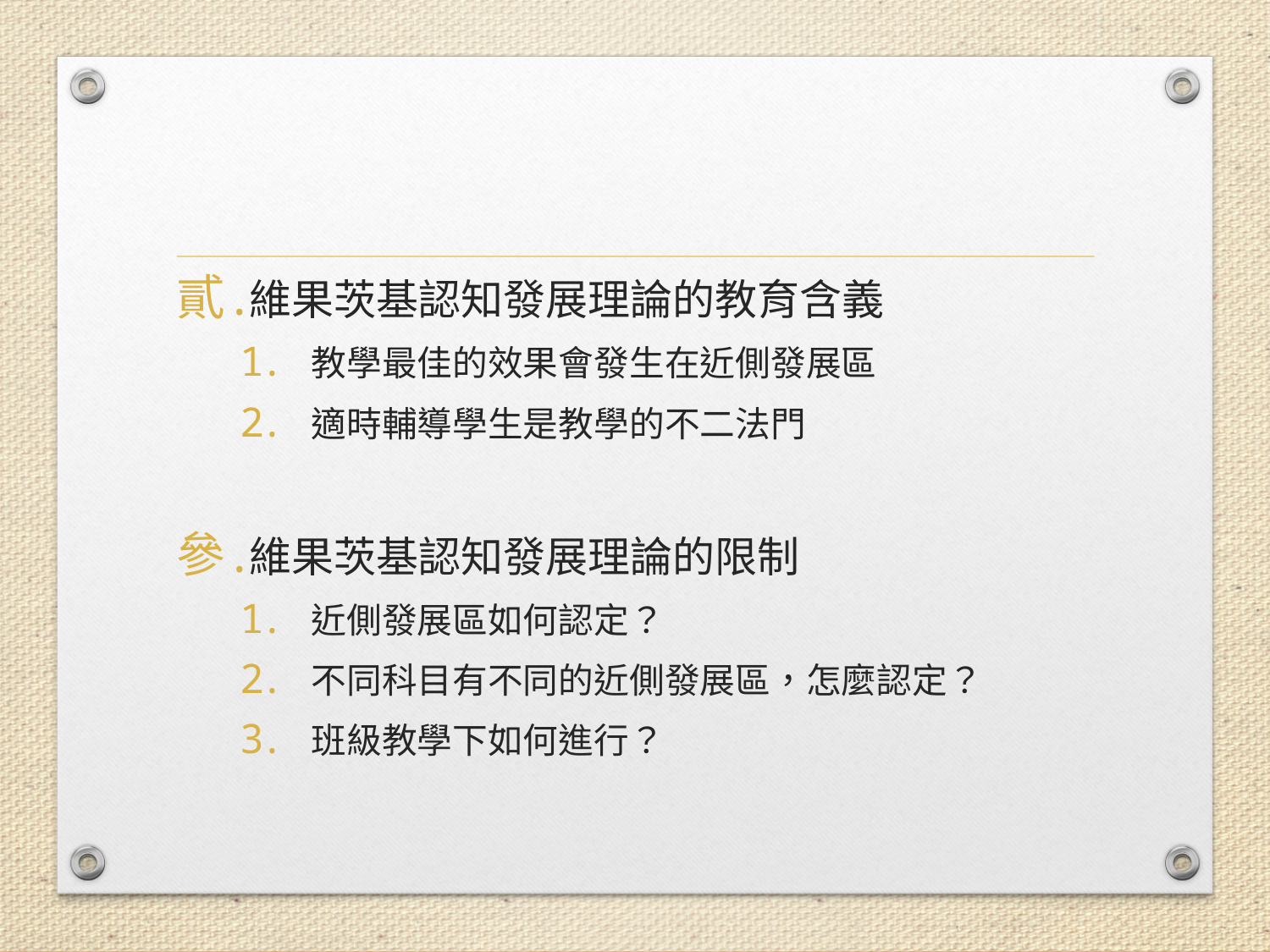

#
維果茨基認知發展理論的教育含義
教學最佳的效果會發生在近側發展區
適時輔導學生是教學的不二法門

維果茨基認知發展理論的限制
近側發展區如何認定？
不同科目有不同的近側發展區，怎麼認定？
班級教學下如何進行？